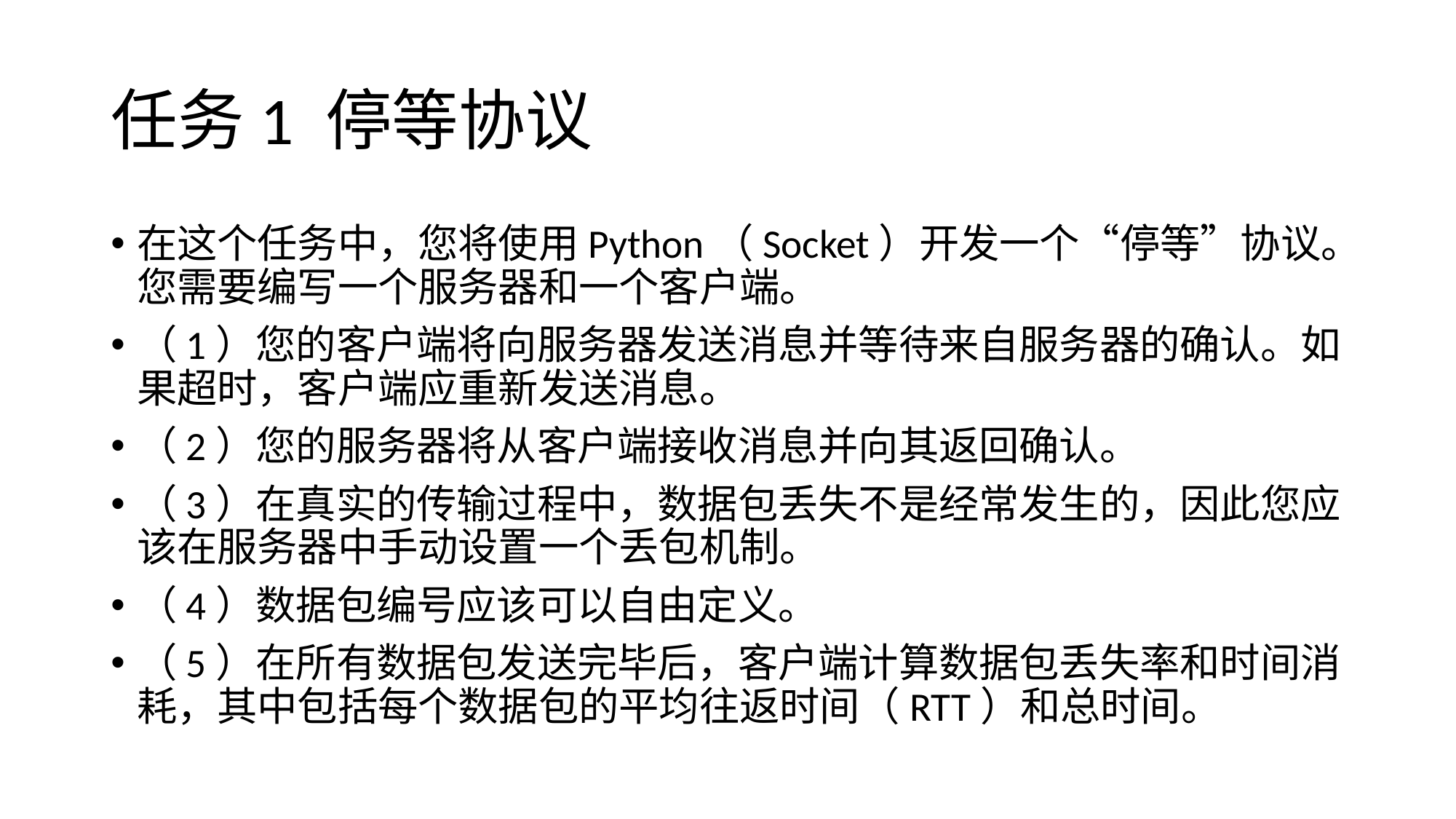

# 任务1 停等协议
在这个任务中，您将使用Python（Socket）开发一个“停等”协议。您需要编写一个服务器和一个客户端。
（1）您的客户端将向服务器发送消息并等待来自服务器的确认。如果超时，客户端应重新发送消息。
（2）您的服务器将从客户端接收消息并向其返回确认。
（3）在真实的传输过程中，数据包丢失不是经常发生的，因此您应该在服务器中手动设置一个丢包机制。
（4）数据包编号应该可以自由定义。
（5）在所有数据包发送完毕后，客户端计算数据包丢失率和时间消耗，其中包括每个数据包的平均往返时间（RTT）和总时间。